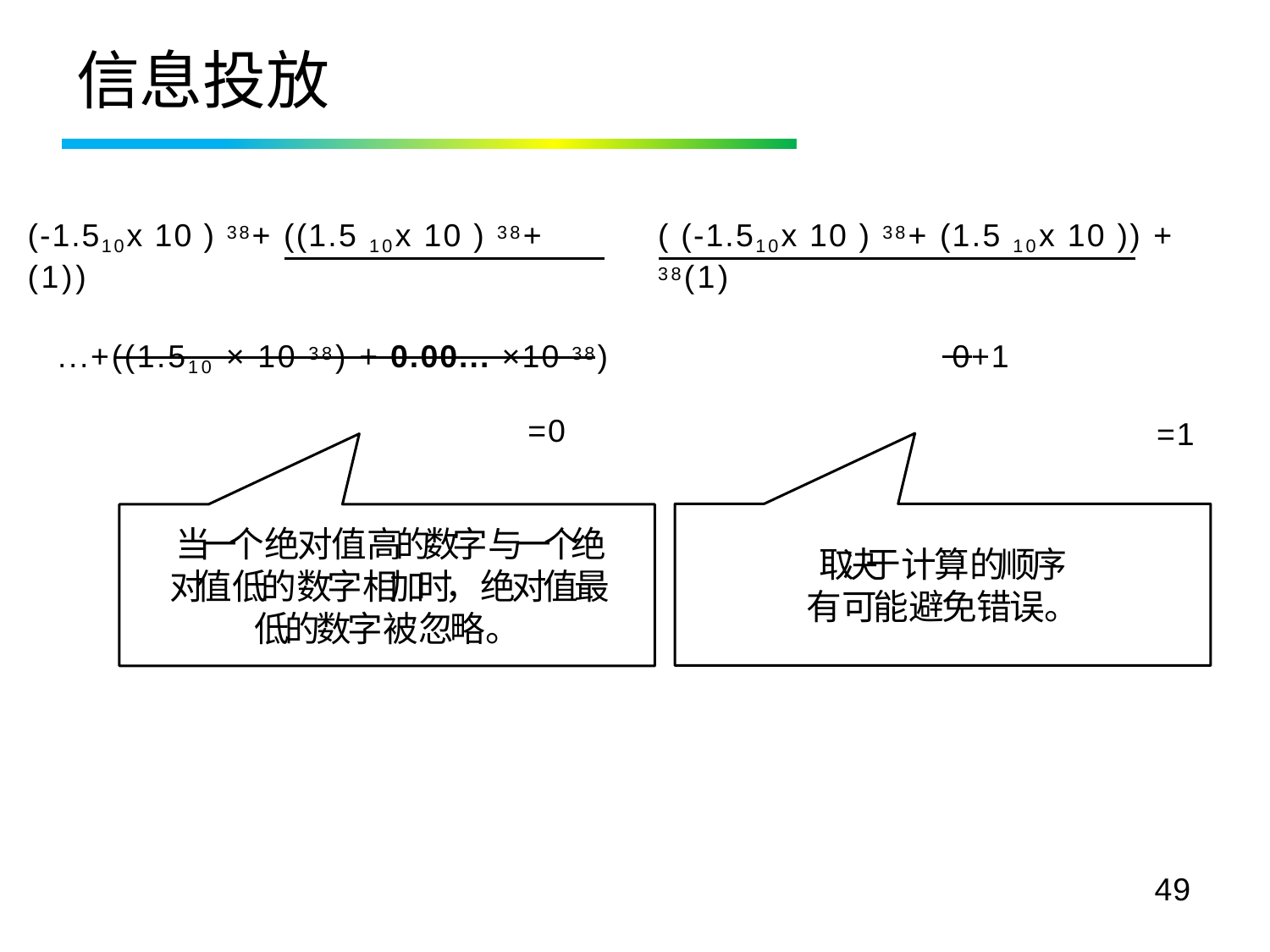

# 信息投放
(-1.510x 10 ) 38+ ((1.5 10x 10 ) 38+ (1))

...+((1.510 × 10 38) + 0.00... ×10 38)
( (-1.510x 10 ) 38+ (1.5 10x 10 )) + 38(1)

0+1

=1

=0

当一个绝对值高的数字与一个绝对值低的数字相加时，绝对值最低的数字被忽略。
取决于计算的顺序
有可能避免错误。
49